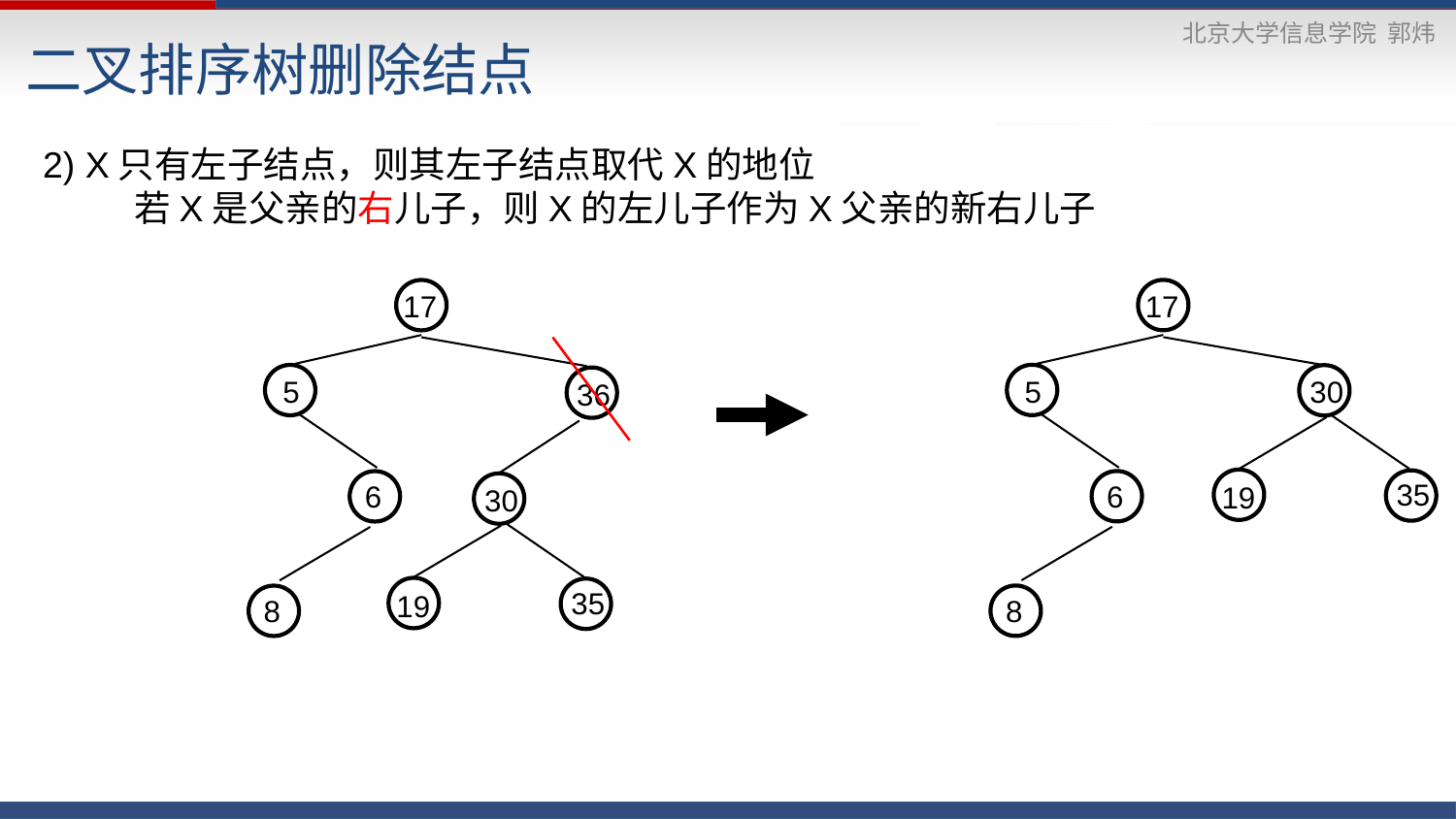

二叉排序树删除结点
2) X只有左子结点，则其左子结点取代X的地位
          若X是父亲的右儿子，则X的左儿子作为X父亲的新右儿子

17
17

 5
 30
 5

 36
 35

 6
 6

19

 30
 35

19
 8
 8

10